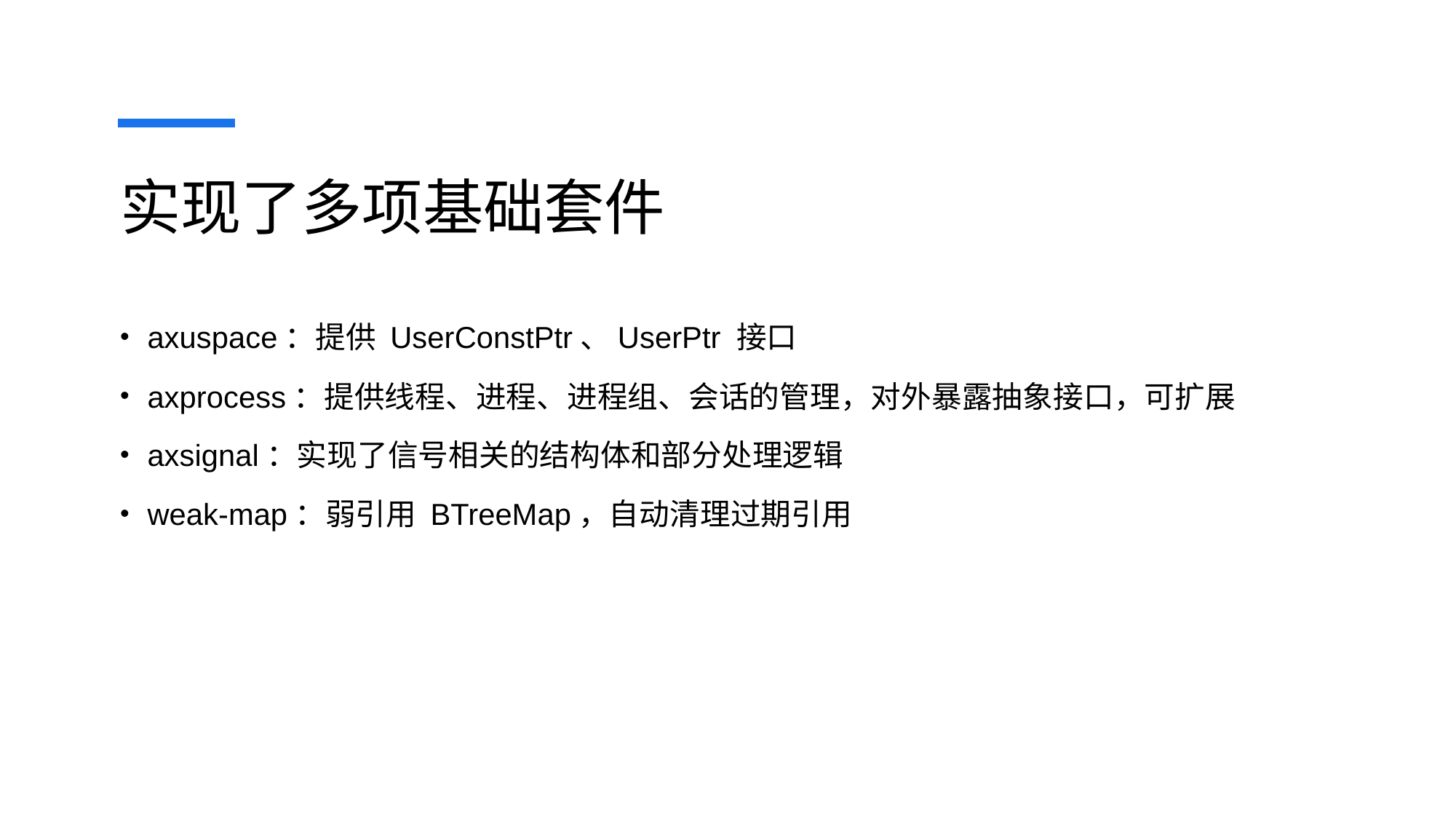

# 实现了多项基础套件
axuspace：提供 UserConstPtr、UserPtr 接口
axprocess：提供线程、进程、进程组、会话的管理，对外暴露抽象接口，可扩展
axsignal：实现了信号相关的结构体和部分处理逻辑
weak-map：弱引用 BTreeMap，自动清理过期引用